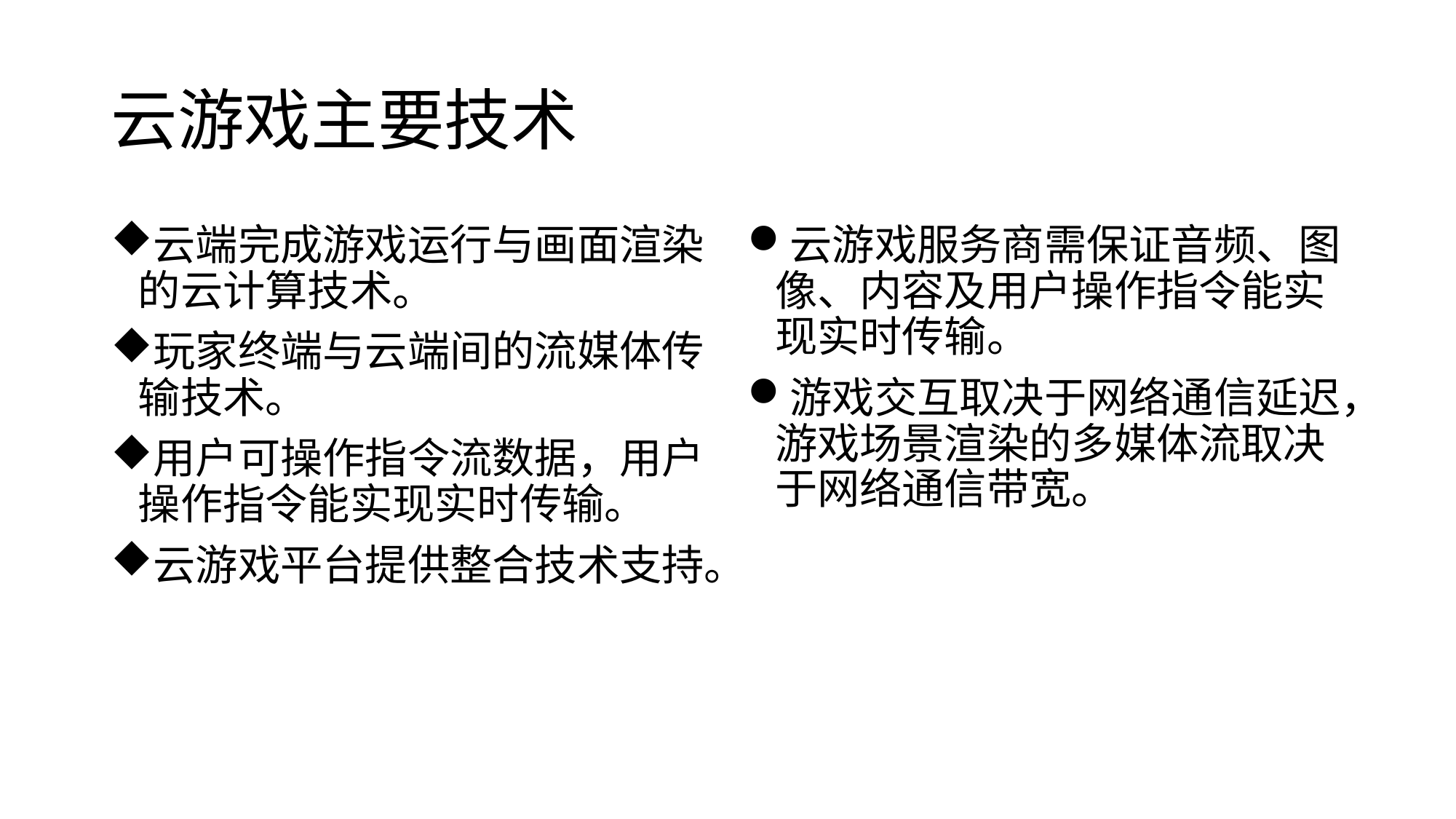

# 云游戏主要技术
云端完成游戏运行与画面渲染的云计算技术。
玩家终端与云端间的流媒体传输技术。
用户可操作指令流数据，用户操作指令能实现实时传输。
云游戏平台提供整合技术支持。
云游戏服务商需保证音频、图像、内容及用户操作指令能实现实时传输。
游戏交互取决于网络通信延迟，游戏场景渲染的多媒体流取决于网络通信带宽。